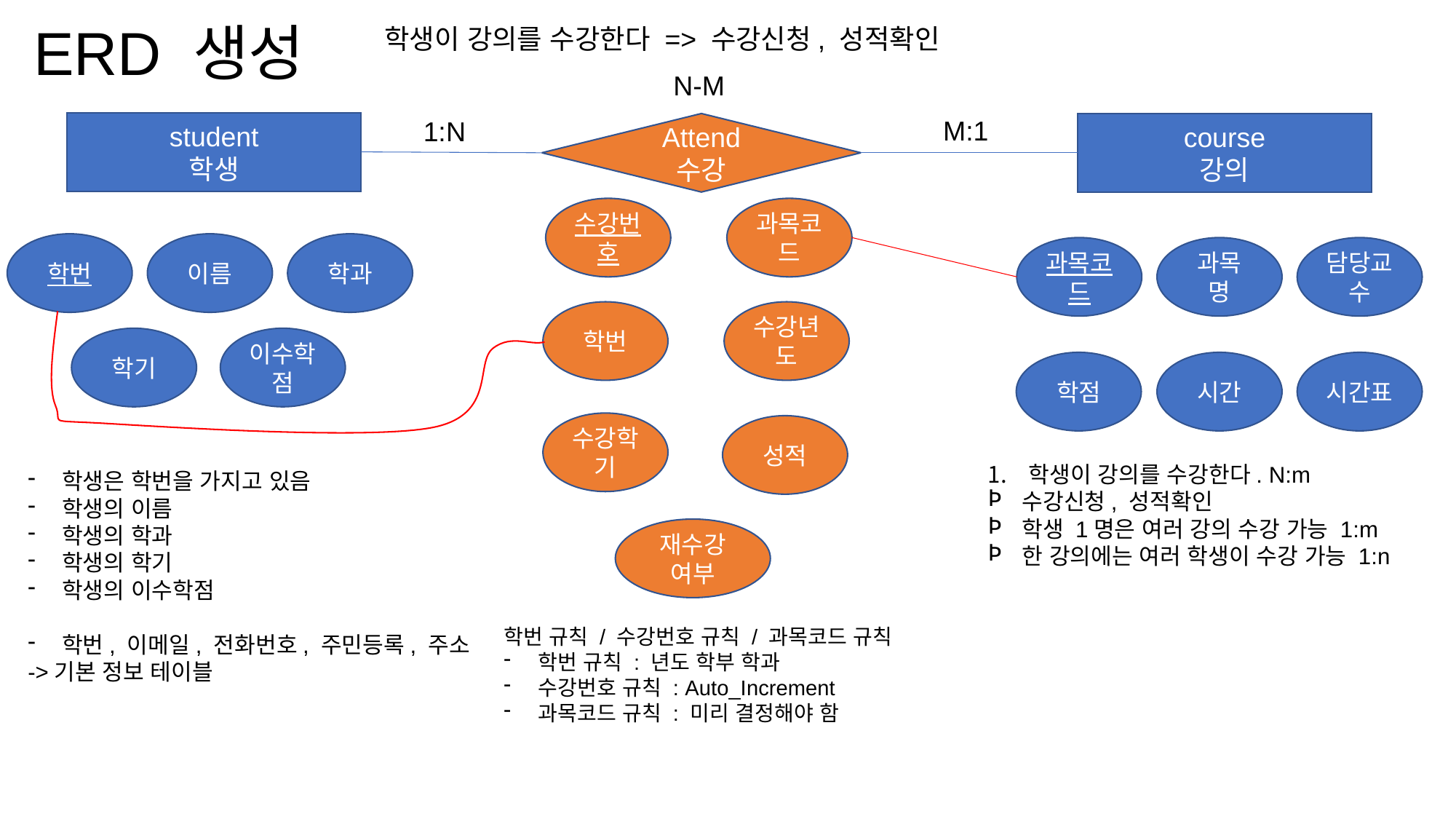

# ERD 생성
학생이 강의를 수강한다 => 수강신청, 성적확인
N-M
M:1
1:N
student
학생
Attend
수강
course
강의
수강번호
과목코드
학번
이름
학과
과목코드
과목 명
담당교수
학번
수강년도

학기
이수학점
학점
시간
시간표
수강학기
성적
학생이 강의를 수강한다. N:m
수강신청, 성적확인
학생 1명은 여러 강의 수강 가능 1:m
한 강의에는 여러 학생이 수강 가능 1:n
학생은 학번을 가지고 있음
학생의 이름
학생의 학과
학생의 학기
학생의 이수학점

학번, 이메일, 전화번호, 주민등록, 주소
->기본 정보 테이블

재수강
여부
학번 규칙 / 수강번호 규칙 / 과목코드 규칙
학번 규칙 : 년도 학부 학과
수강번호 규칙 : Auto_Increment
과목코드 규칙 : 미리 결정해야 함